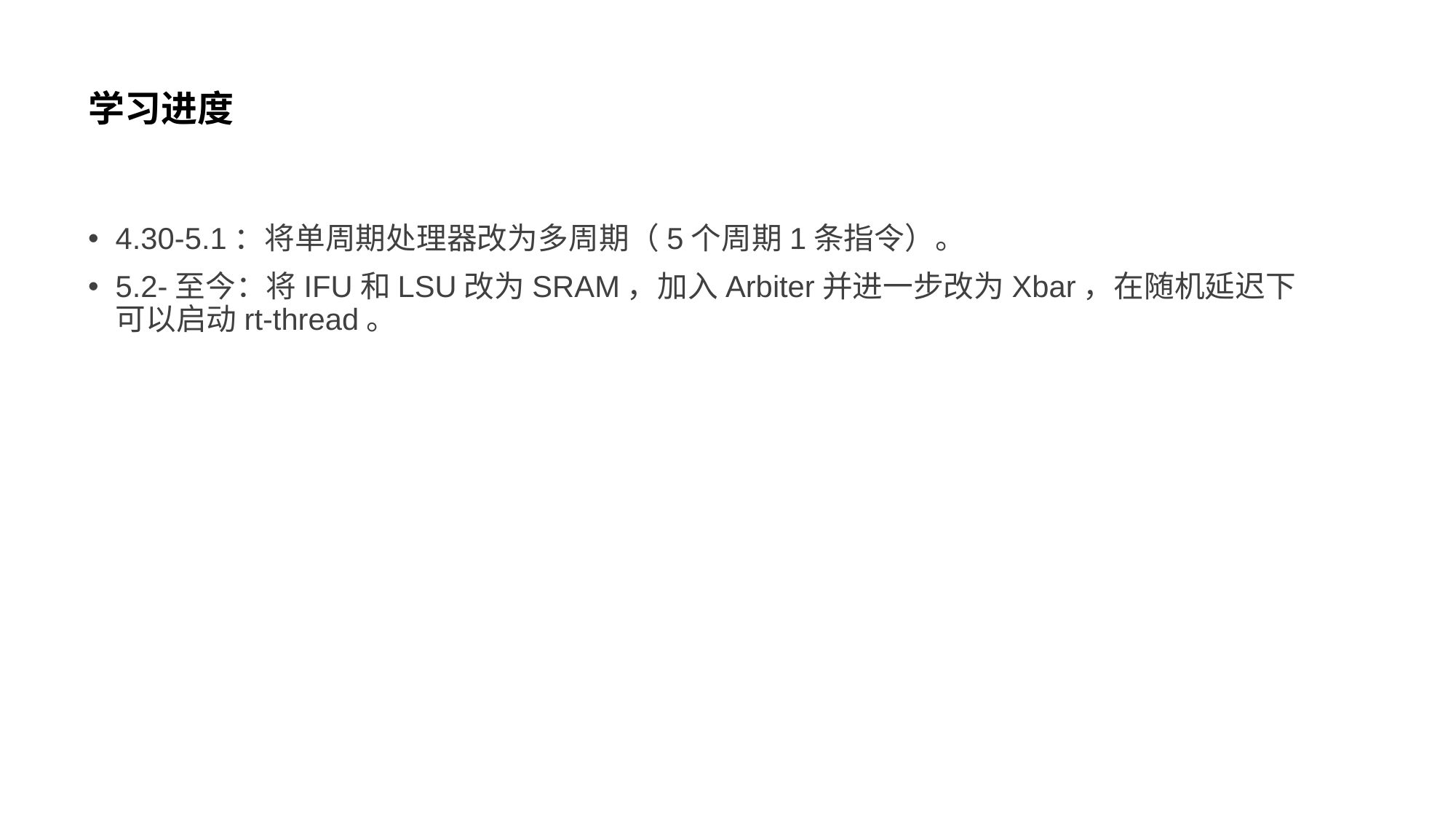

# 学习进度
4.30-5.1：将单周期处理器改为多周期（5个周期1条指令）。
5.2-至今：将IFU和LSU改为SRAM，加入Arbiter并进一步改为Xbar，在随机延迟下可以启动rt-thread。